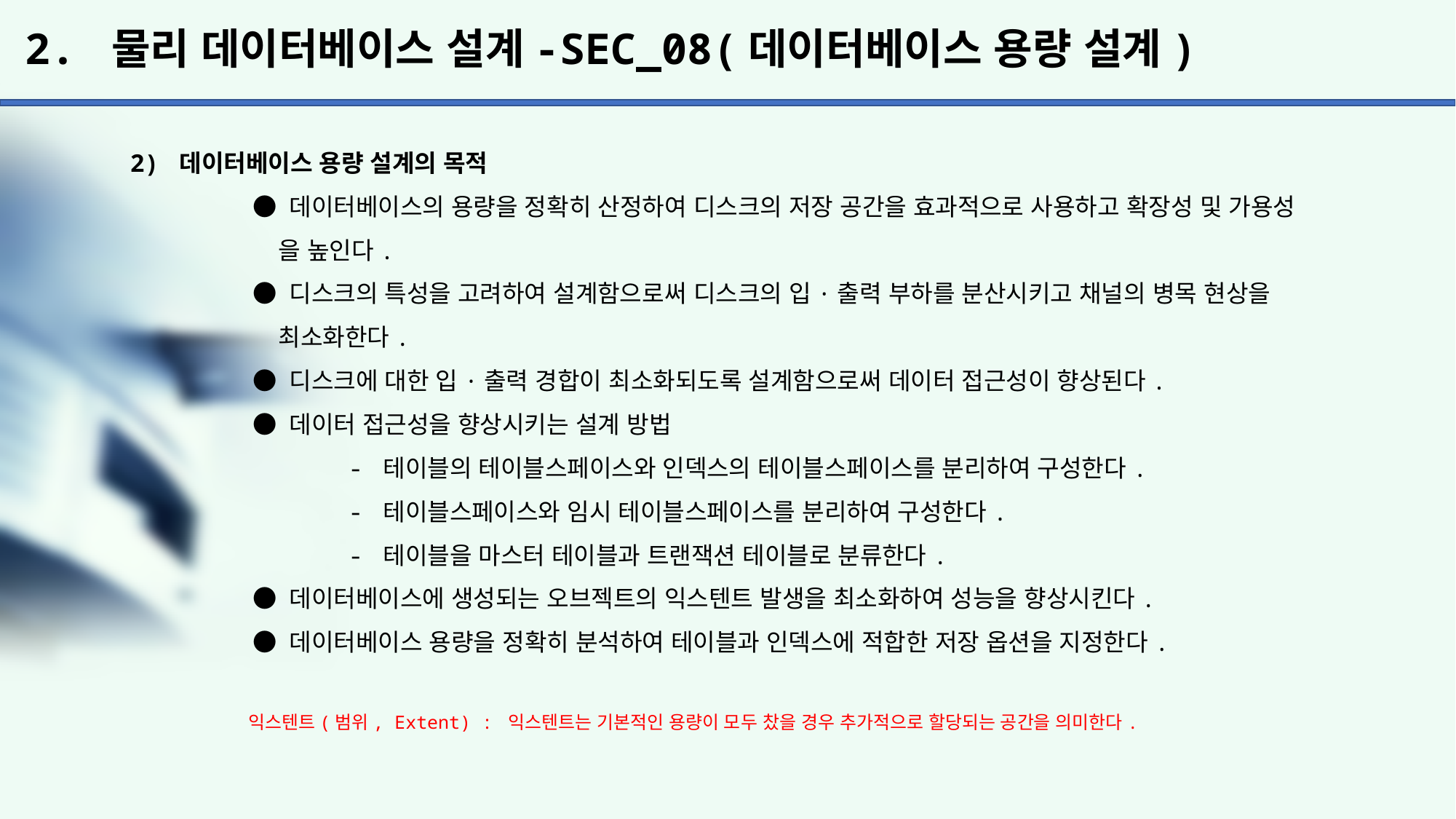

# 2. 물리 데이터베이스 설계-SEC_08(데이터베이스 용량 설계)
2) 데이터베이스 용량 설계의 목적
	  ● 데이터베이스의 용량을 정확히 산정하여 디스크의 저장 공간을 효과적으로 사용하고 확장성 및 가용성
	     을 높인다.
	  ● 디스크의 특성을 고려하여 설계함으로써 디스크의 입·출력 부하를 분산시키고 채널의 병목 현상을
	     최소화한다.
	  ● 디스크에 대한 입·출력 경합이 최소화되도록 설계함으로써 데이터 접근성이 향상된다.
	  ● 데이터 접근성을 향상시키는 설계 방법
		- 테이블의 테이블스페이스와 인덱스의 테이블스페이스를 분리하여 구성한다.
		- 테이블스페이스와 임시 테이블스페이스를 분리하여 구성한다.
		- 테이블을 마스터 테이블과 트랜잭션 테이블로 분류한다.
	  ● 데이터베이스에 생성되는 오브젝트의 익스텐트 발생을 최소화하여 성능을 향상시킨다.
	  ● 데이터베이스 용량을 정확히 분석하여 테이블과 인덱스에 적합한 저장 옵션을 지정한다.
익스텐트(범위, Extent) : 익스텐트는 기본적인 용량이 모두 찼을 경우 추가적으로 할당되는 공간을 의미한다.